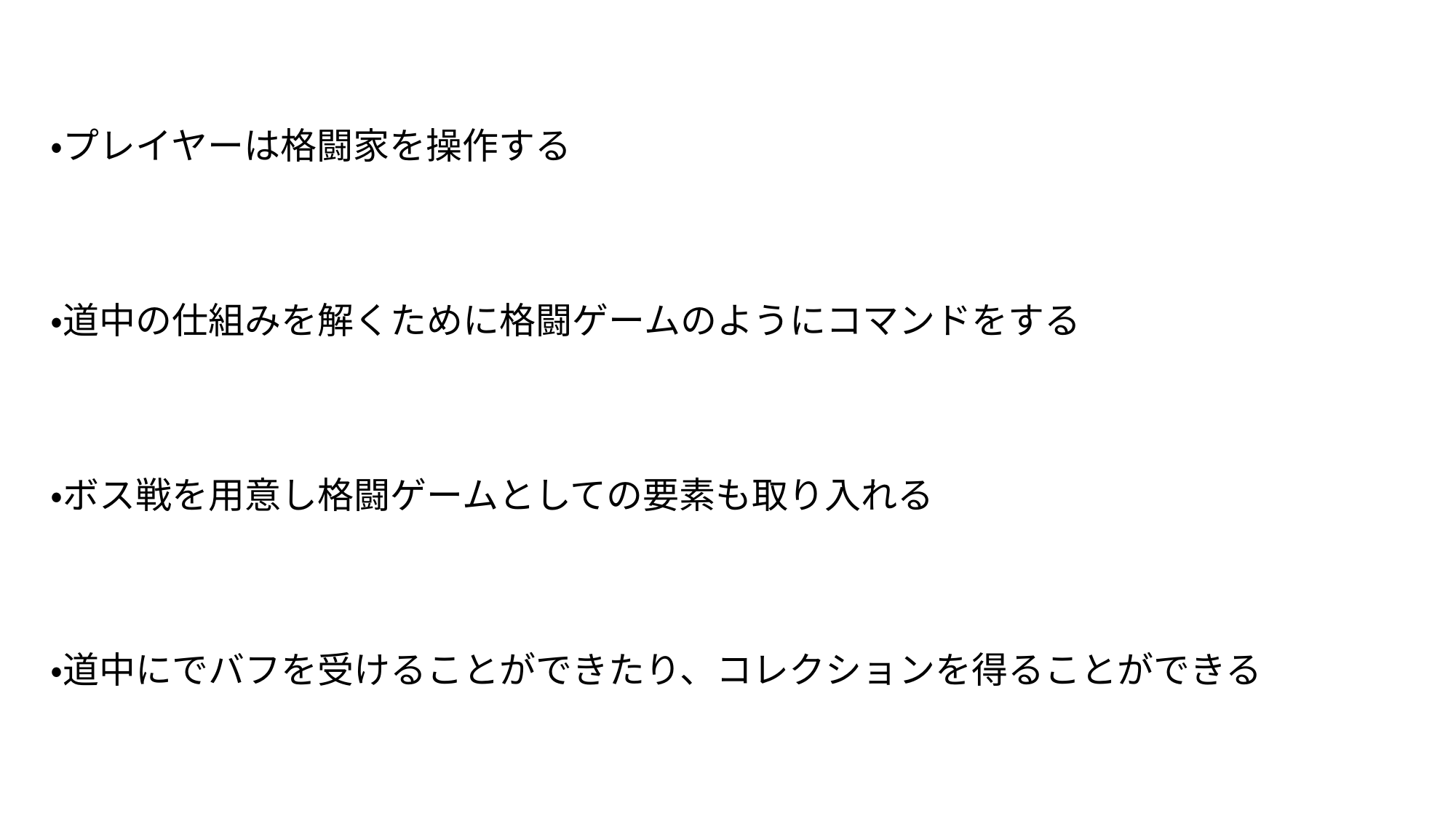

・プレイヤーは格闘家を操作する

・道中の仕組みを解くために格闘ゲームのようにコマンドをする

・ボス戦を用意し格闘ゲームとしての要素も取り入れる

・道中にでバフを受けることができたり、コレクションを得ることができる